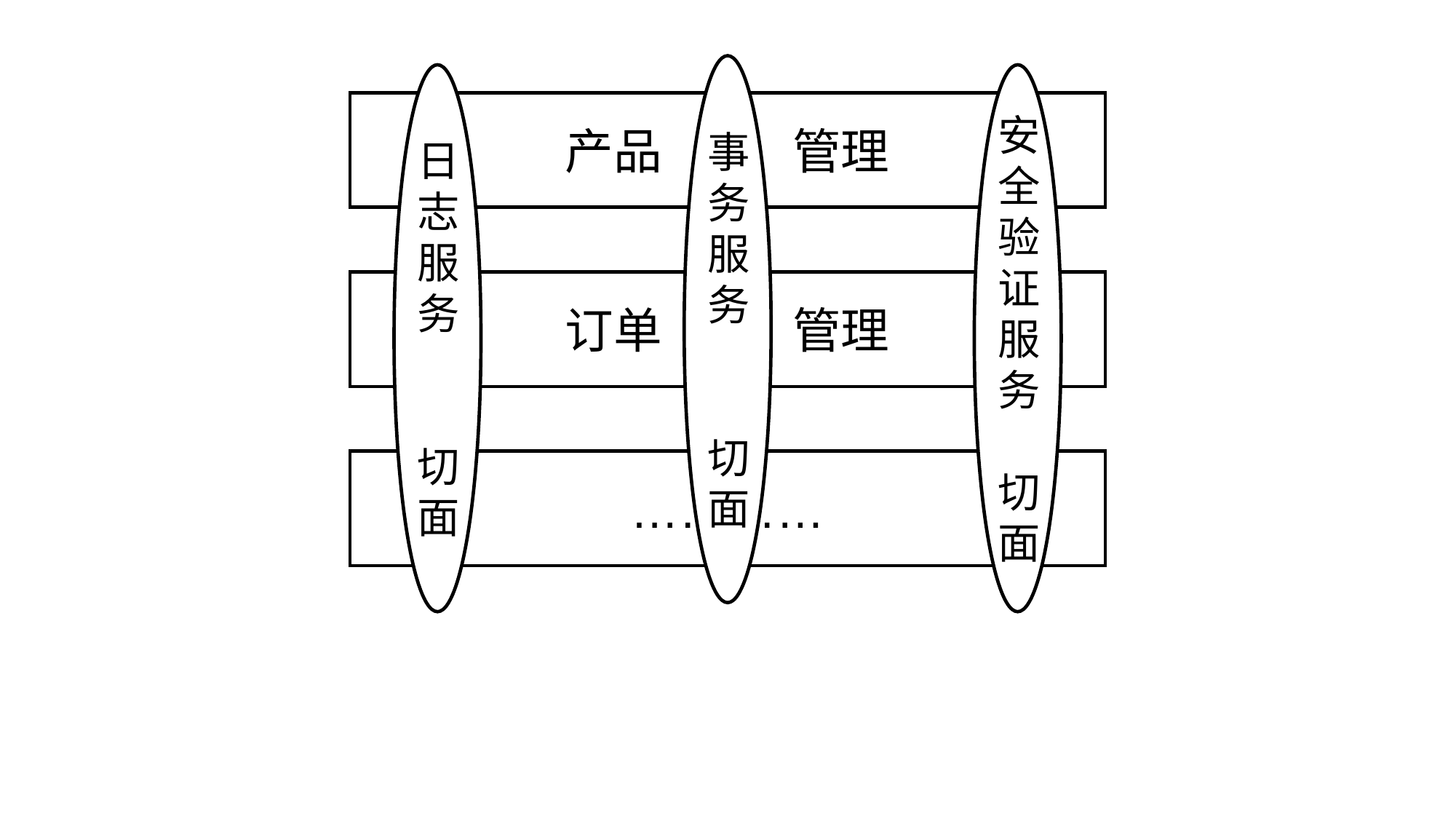

事务服务

切面
日志服务

切面
安全验证服务

切面
产品            管理
订单            管理
…………